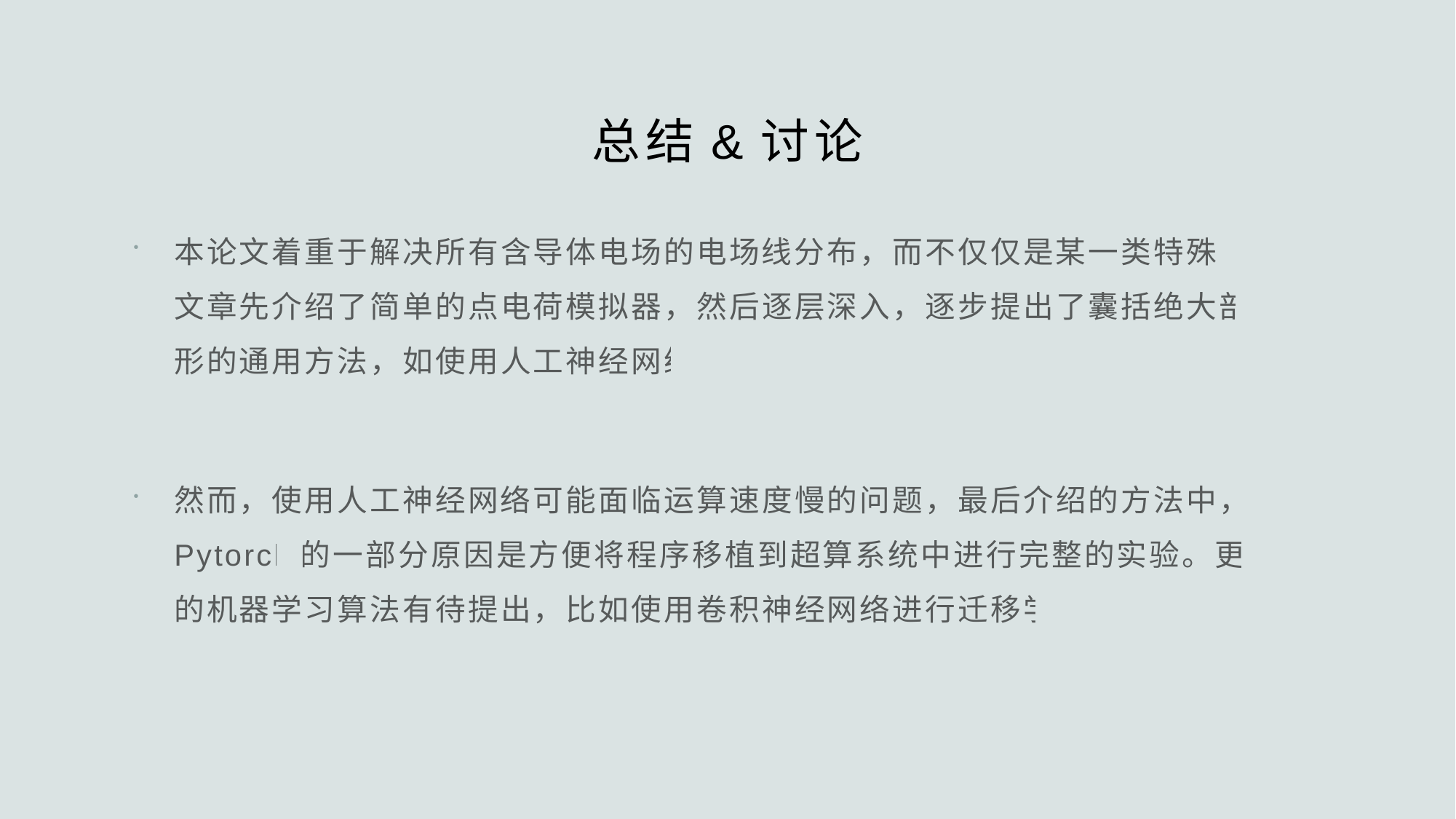

# 总结&讨论
本论文着重于解决所有含导体电场的电场线分布，而不仅仅是某一类特殊情形。文章先介绍了简单的点电荷模拟器，然后逐层深入，逐步提出了囊括绝大部分情形的通用方法，如使用人工神经网络。

然而，使用人工神经网络可能面临运算速度慢的问题，最后介绍的方法中，使用Pytorch的一部分原因是方便将程序移植到超算系统中进行完整的实验。更高效的机器学习算法有待提出，比如使用卷积神经网络进行迁移学习。